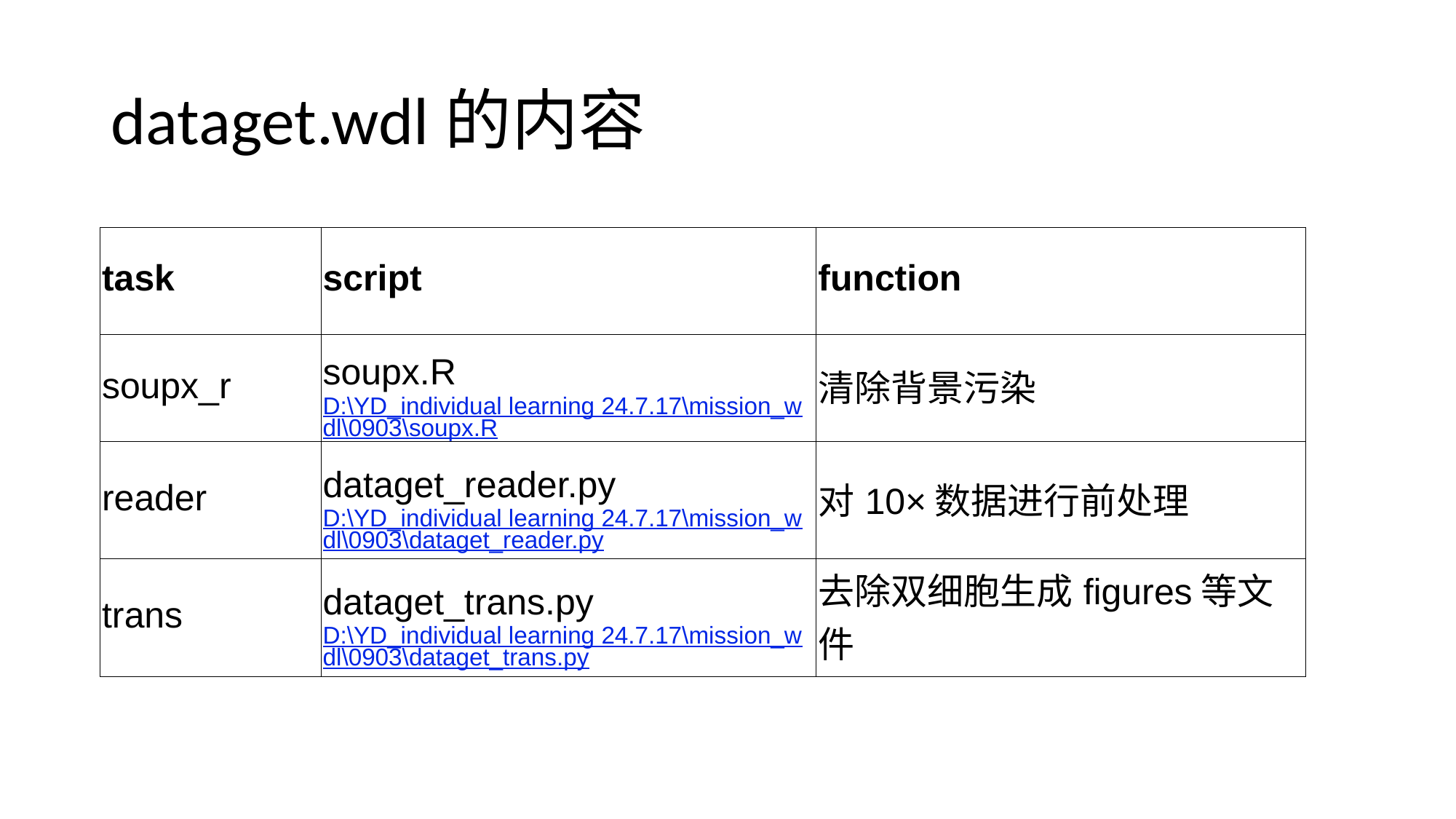

# dataget.wdl的内容
| task | script | function |
| --- | --- | --- |
| soupx\_r | soupx.R D:\YD\_individual learning 24.7.17\mission\_wdl\0903\soupx.R | 清除背景污染 |
| reader | dataget\_reader.py D:\YD\_individual learning 24.7.17\mission\_wdl\0903\dataget\_reader.py | 对10×数据进行前处理 |
| trans | dataget\_trans.py D:\YD\_individual learning 24.7.17\mission\_wdl\0903\dataget\_trans.py | 去除双细胞生成figures等文件 |